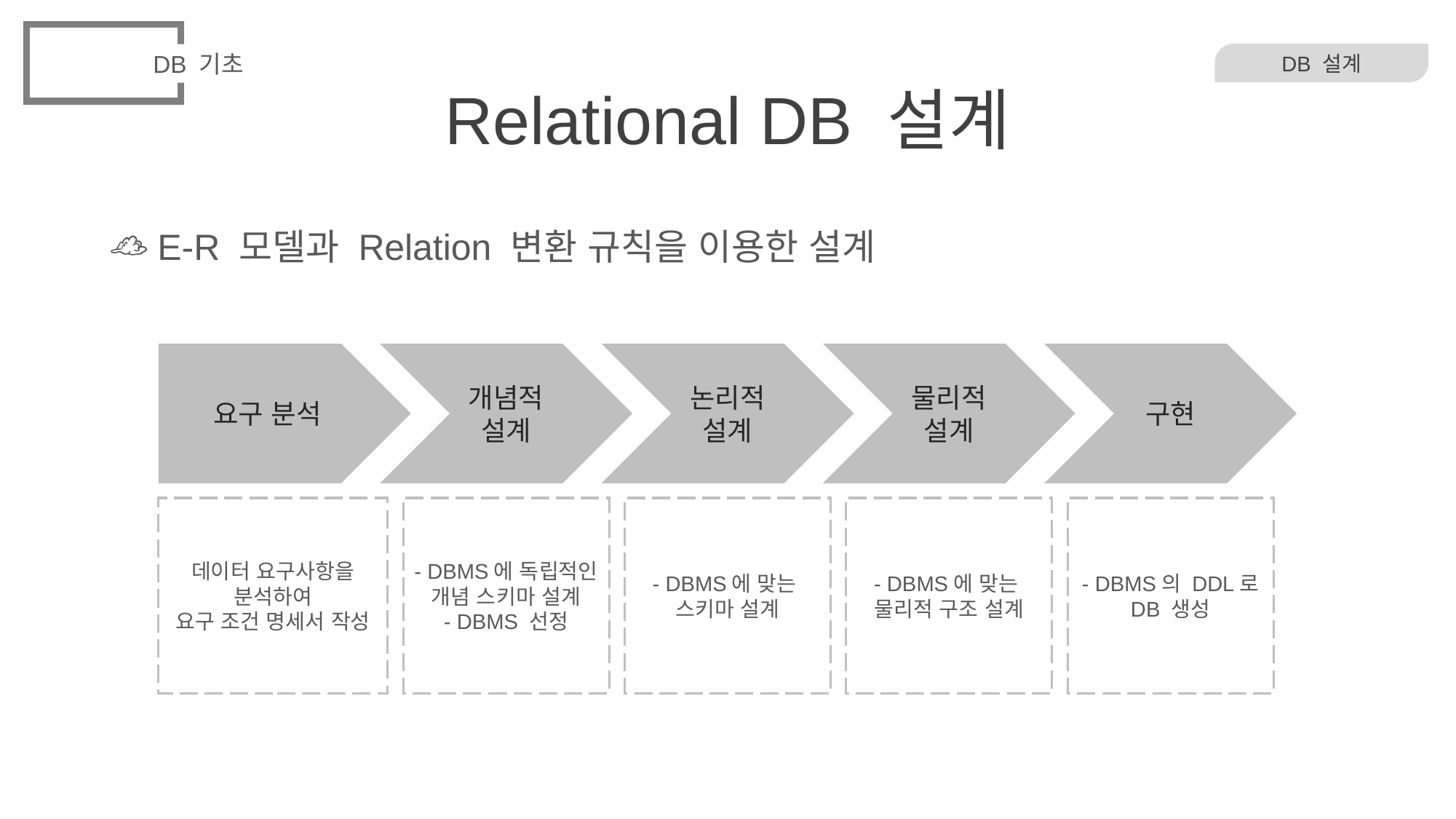

DB 기초
# Relational DB 설계
DB 설계
☁ E-R 모델과 Relation 변환 규칙을 이용한 설계
요구 분석
개념적 설계
논리적 설계
물리적 설계
구현
데이터 요구사항을
분석하여
요구 조건 명세서 작성
- DBMS에 독립적인
개념 스키마 설계
- DBMS 선정
- DBMS에 맞는
스키마 설계
- DBMS에 맞는
물리적 구조 설계
- DBMS의 DDL로 DB 생성